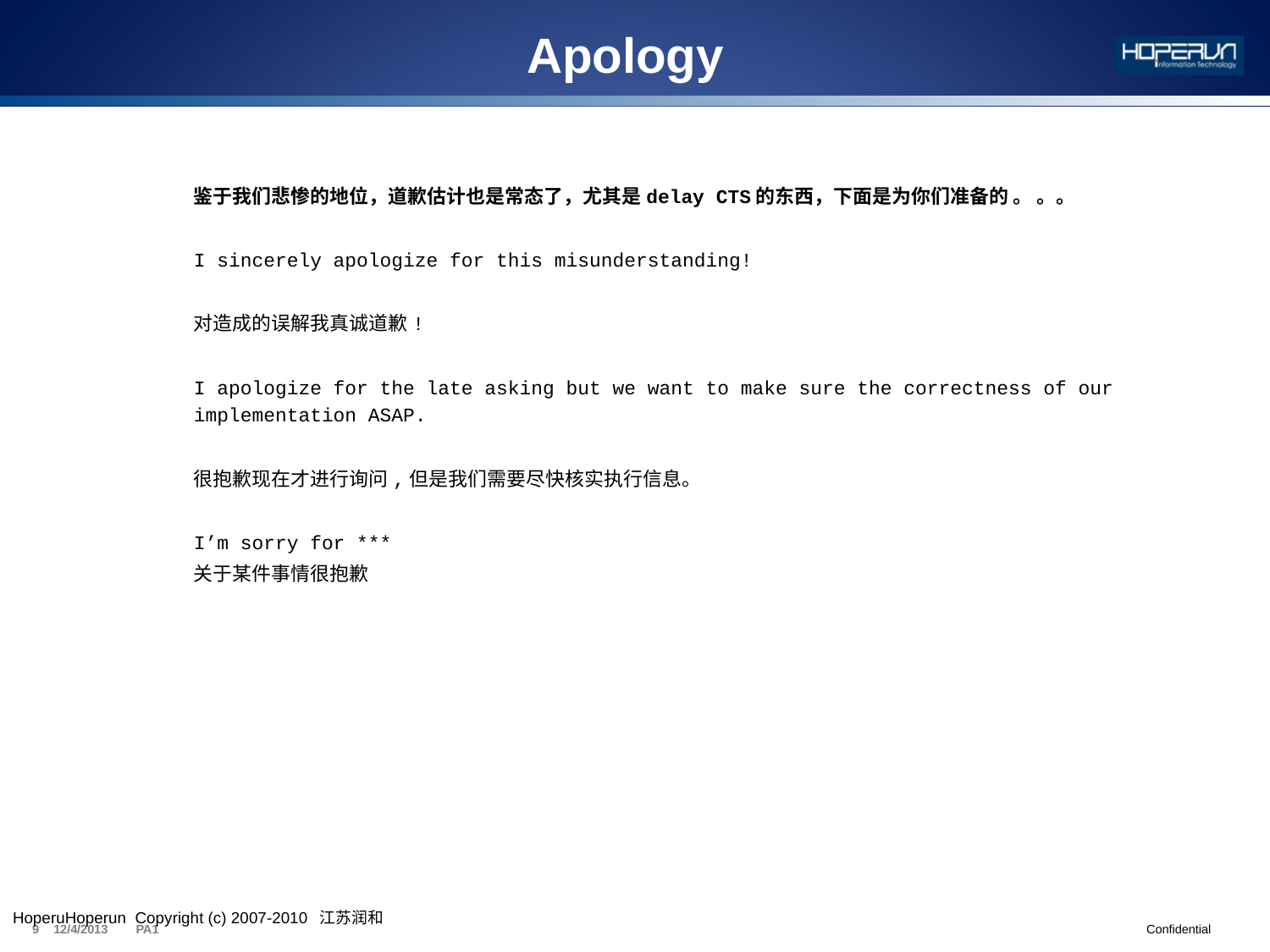

Apology

鉴于我们悲惨的地位，道歉估计也是常态了，尤其是delay CTS的东西，下面是为你们准备的 。 。。

I sincerely apologize for this misunderstanding!

对造成的误解我真诚道歉!

I apologize for the late asking but we want to make sure the correctness of our  implementation ASAP.

很抱歉现在才进行询问,但是我们需要尽快核实执行信息。

I’m sorry for ***
关于某件事情很抱歉
HoperuHoperun  Copyright (c) 2007-2010  江苏润和